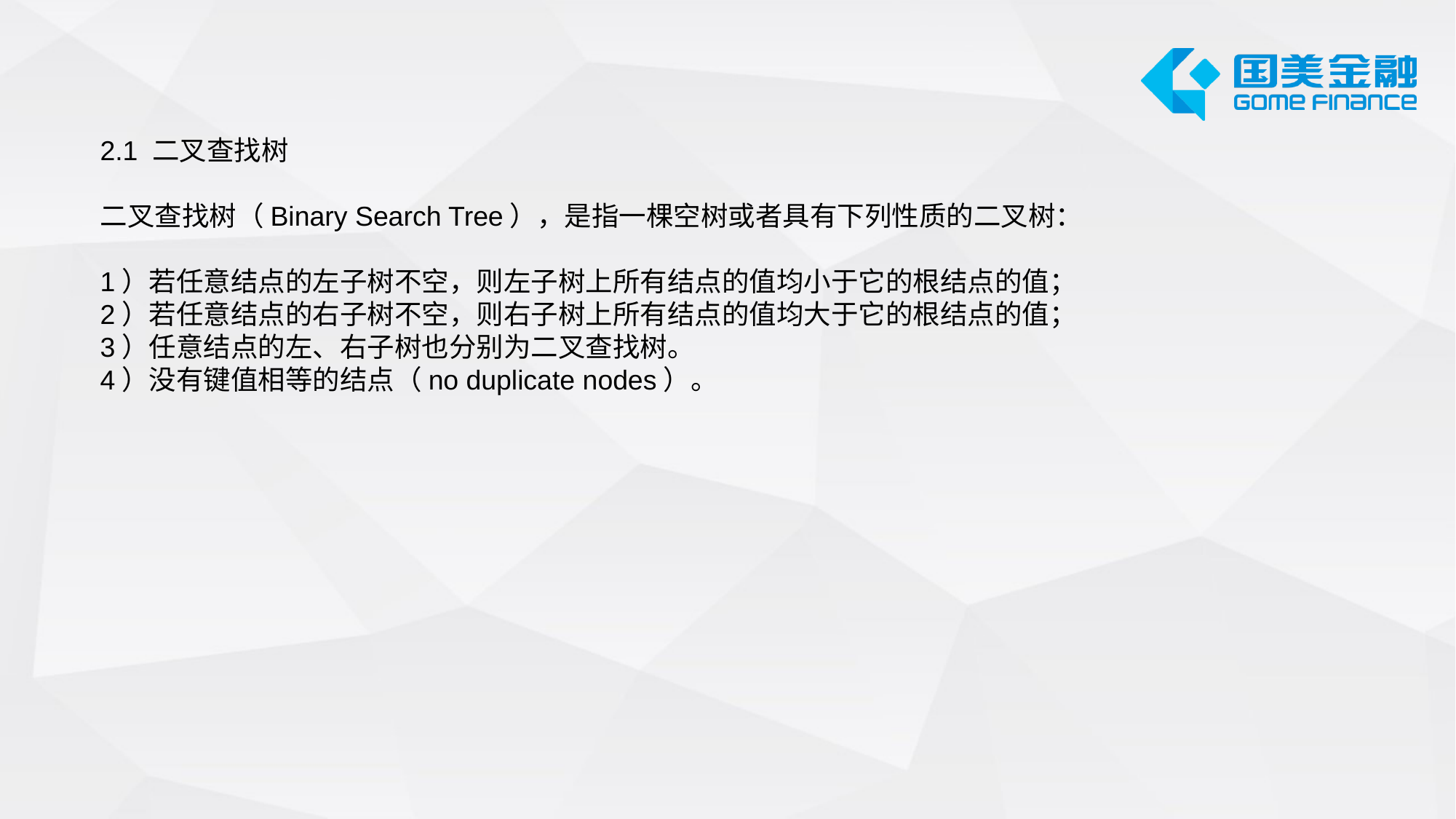

2.1 二叉查找树

二叉查找树（Binary Search Tree），是指一棵空树或者具有下列性质的二叉树：

1）若任意结点的左子树不空，则左子树上所有结点的值均小于它的根结点的值；
2）若任意结点的右子树不空，则右子树上所有结点的值均大于它的根结点的值；
3）任意结点的左、右子树也分别为二叉查找树。
4）没有键值相等的结点（no duplicate nodes）。